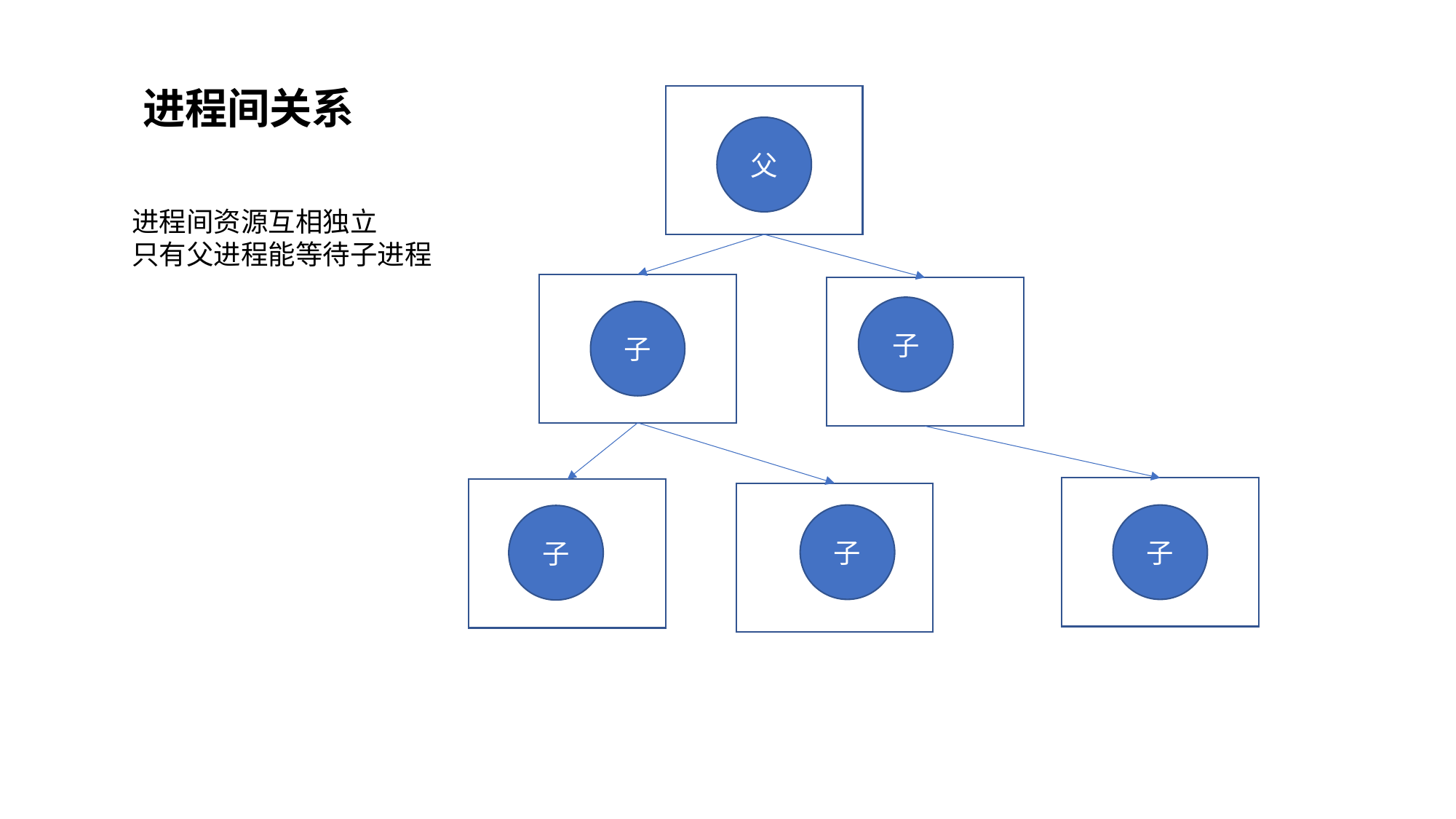

进程间关系

父
进程间资源互相独立
只有父进程能等待子进程

子
子

子
子
子